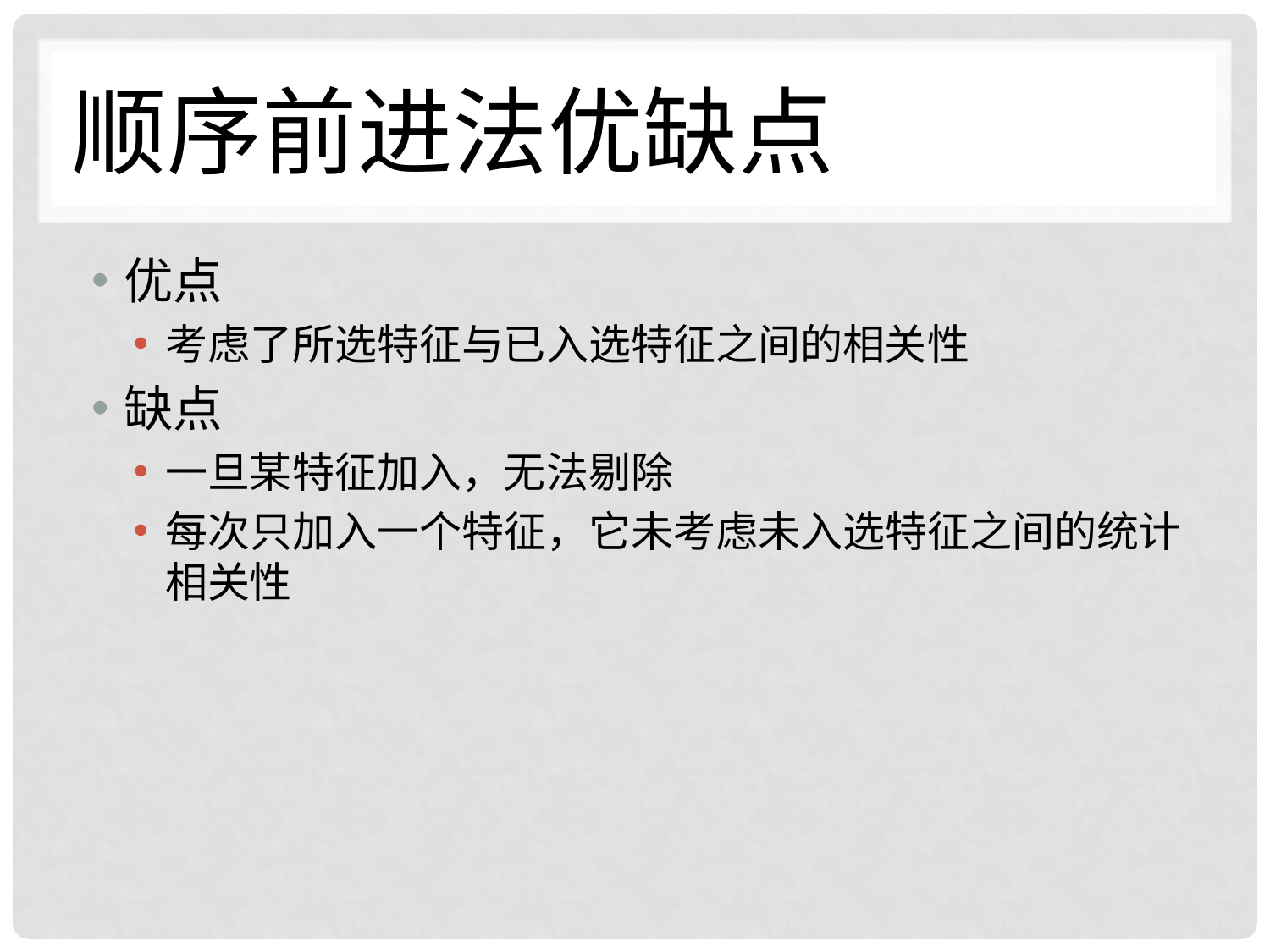

# 顺序前进法优缺点
优点
考虑了所选特征与已入选特征之间的相关性
缺点
一旦某特征加入，无法剔除
每次只加入一个特征，它未考虑未入选特征之间的统计相关性